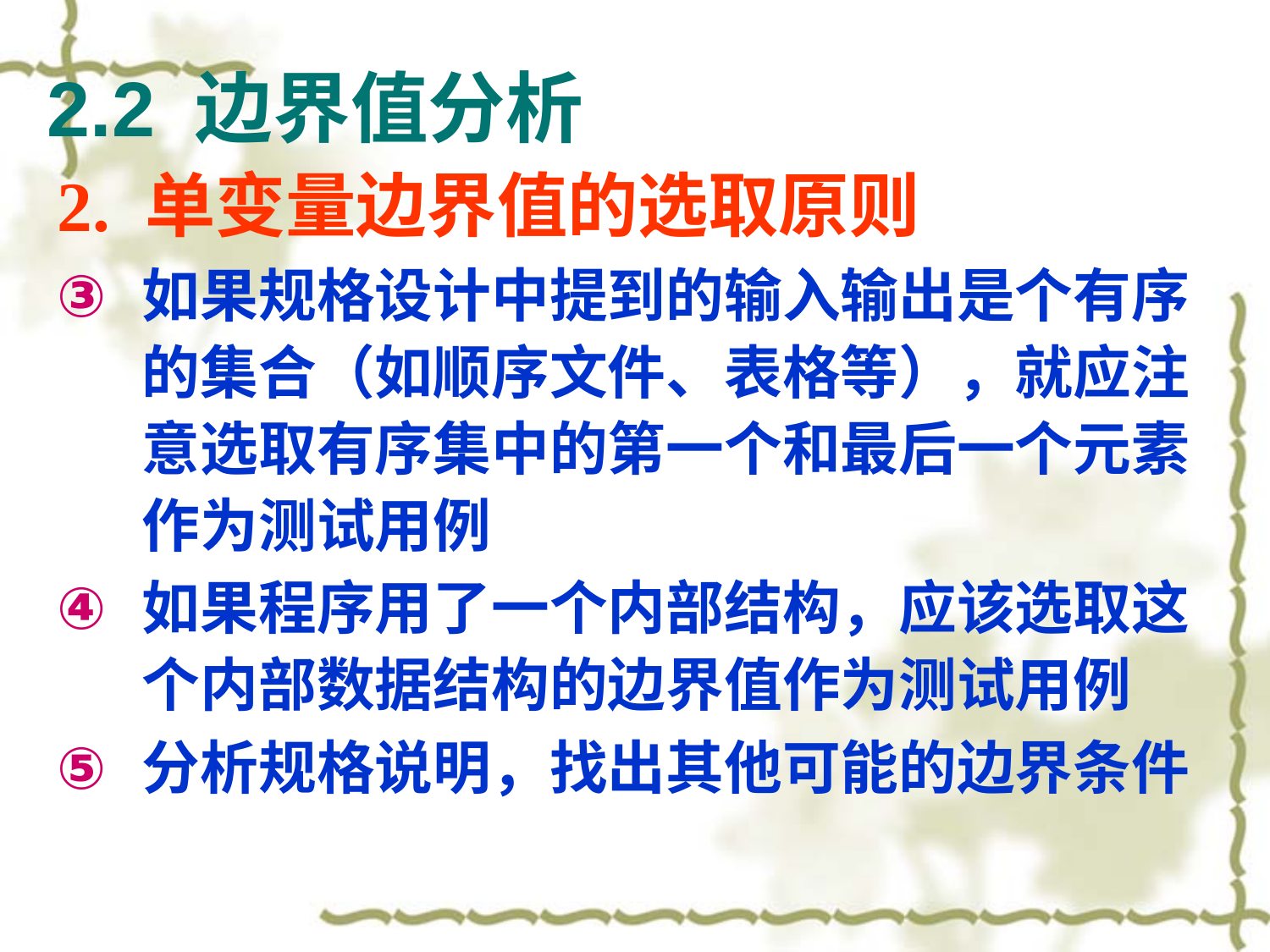

# 2.2 边界值分析
2. 单变量边界值的选取原则
如果规格设计中提到的输入输出是个有序的集合（如顺序文件、表格等），就应注意选取有序集中的第一个和最后一个元素作为测试用例
如果程序用了一个内部结构，应该选取这个内部数据结构的边界值作为测试用例
分析规格说明，找出其他可能的边界条件